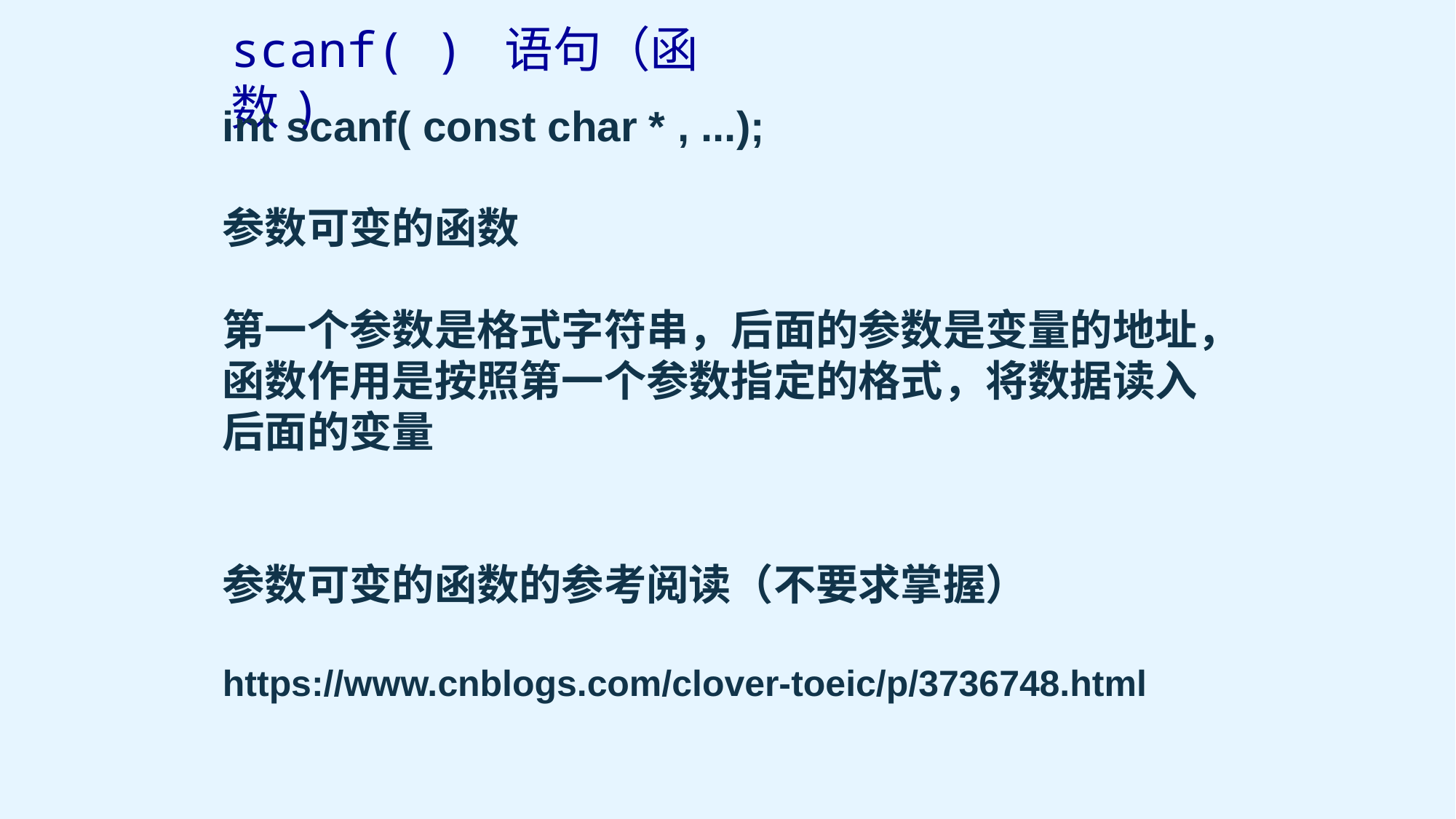

scanf( ) 语句（函数)

int scanf( const char * , ...);

参数可变的函数

第一个参数是格式字符串，后面的参数是变量的地址，函数作用是按照第一个参数指定的格式，将数据读入后面的变量

参数可变的函数的参考阅读（不要求掌握）

https://www.cnblogs.com/clover-toeic/p/3736748.html